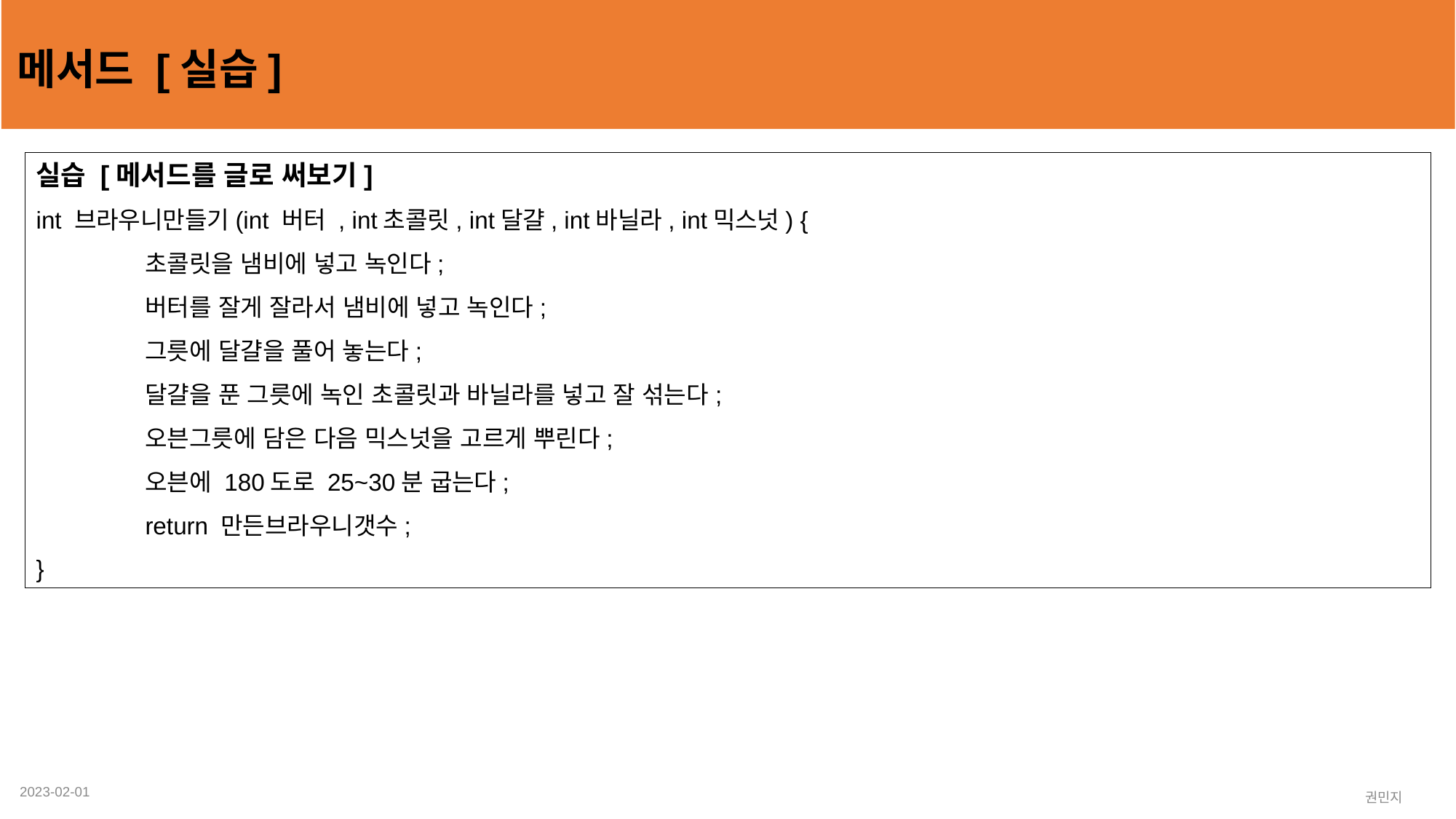

메서드 [실습]
실습 [메서드를 글로 써보기]
int 브라우니만들기(int 버터 , int초콜릿, int달걀, int바닐라, int믹스넛) {
	초콜릿을 냄비에 넣고 녹인다;
	버터를 잘게 잘라서 냄비에 넣고 녹인다;
	그릇에 달걀을 풀어 놓는다;
	달걀을 푼 그릇에 녹인 초콜릿과 바닐라를 넣고 잘 섞는다;
	오븐그릇에 담은 다음 믹스넛을 고르게 뿌린다;
	오븐에 180도로 25~30분 굽는다;
	return 만든브라우니갯수;
}
2023-02-01
권민지